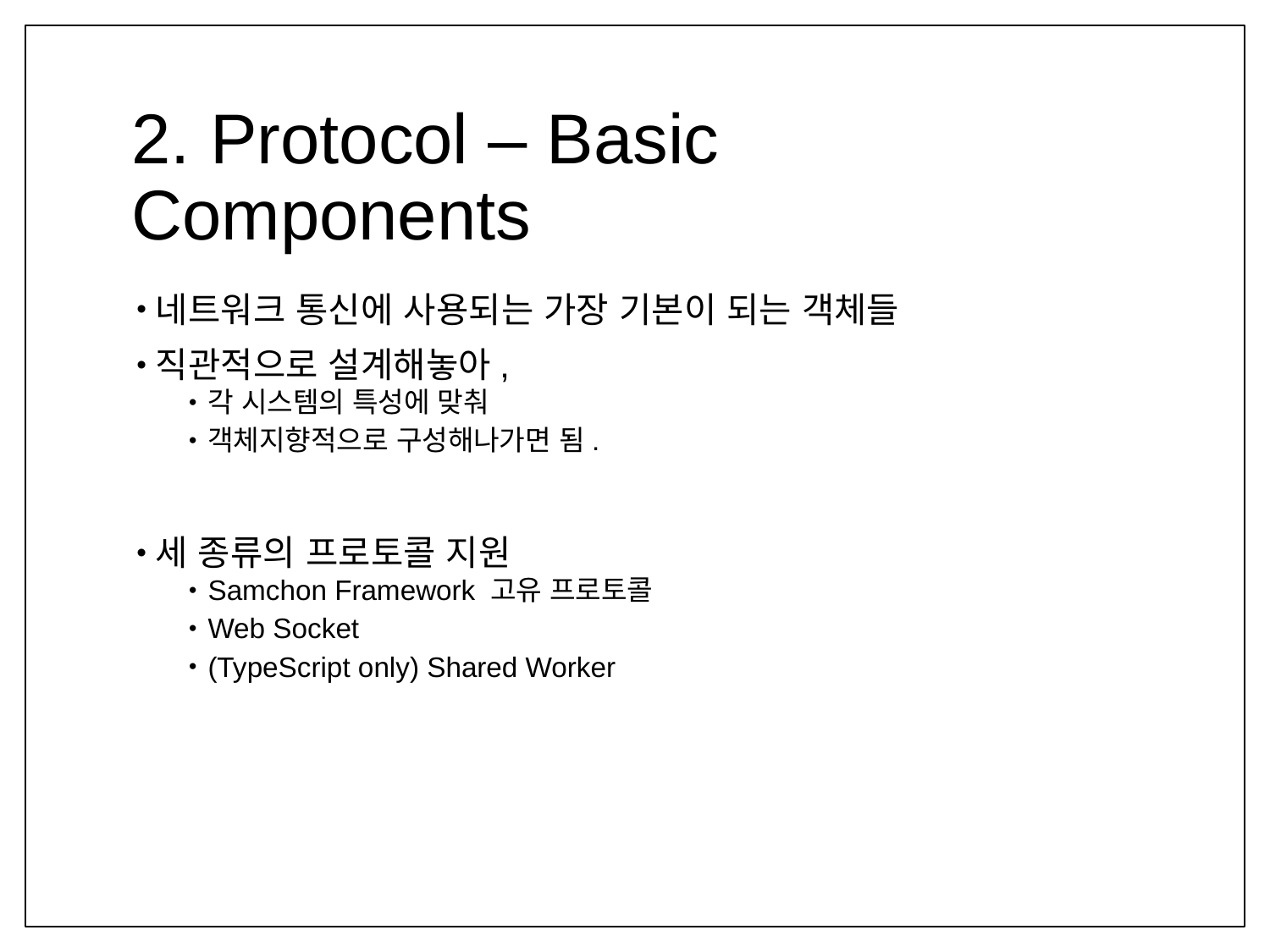

# 2. Protocol – Basic Components
네트워크 통신에 사용되는 가장 기본이 되는 객체들
직관적으로 설계해놓아,
각 시스템의 특성에 맞춰
객체지향적으로 구성해나가면 됨.

세 종류의 프로토콜 지원
Samchon Framework 고유 프로토콜
Web Socket
(TypeScript only) Shared Worker